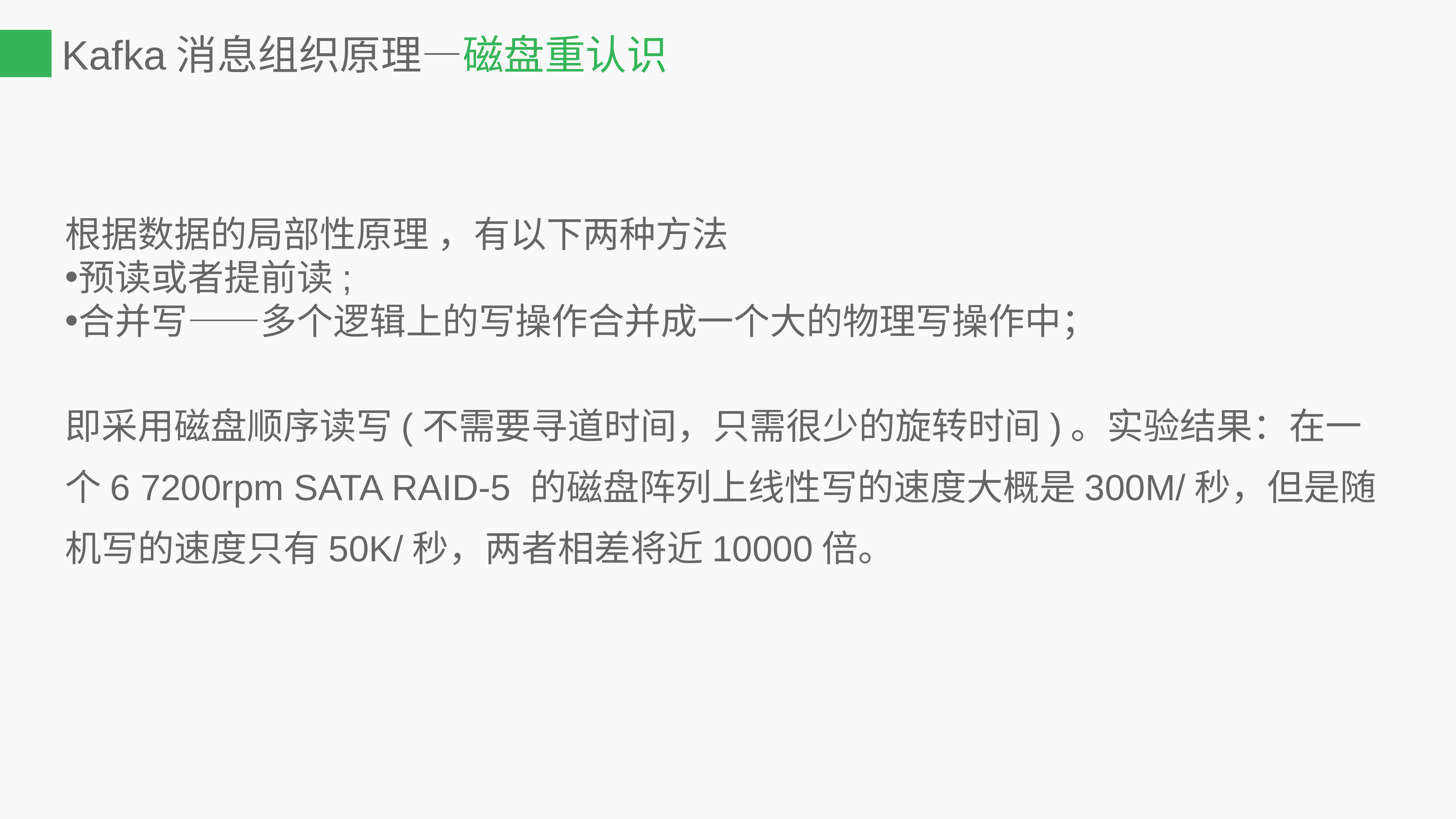

Kafka消息组织原理—磁盘重认识
根据数据的局部性原理 ，有以下两种方法
预读或者提前读;
合并写——多个逻辑上的写操作合并成一个大的物理写操作中；

即采用磁盘顺序读写(不需要寻道时间，只需很少的旋转时间)。实验结果：在一个6 7200rpm SATA RAID-5 的磁盘阵列上线性写的速度大概是300M/秒，但是随机写的速度只有50K/秒，两者相差将近10000倍。